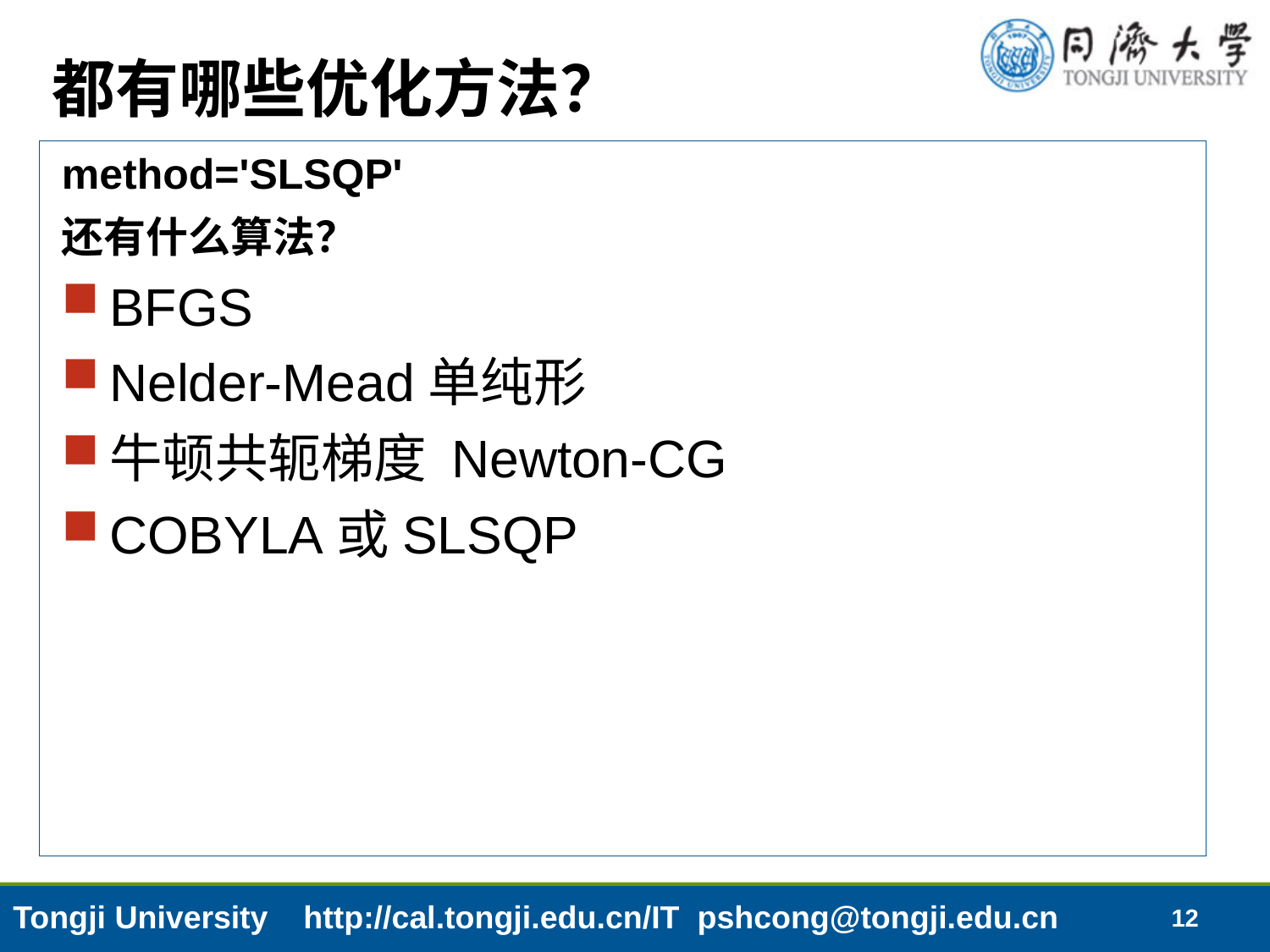

# 都有哪些优化方法？

method='SLSQP'
还有什么算法？
BFGS
Nelder-Mead单纯形
牛顿共轭梯度 Newton-CG
COBYLA或SLSQP